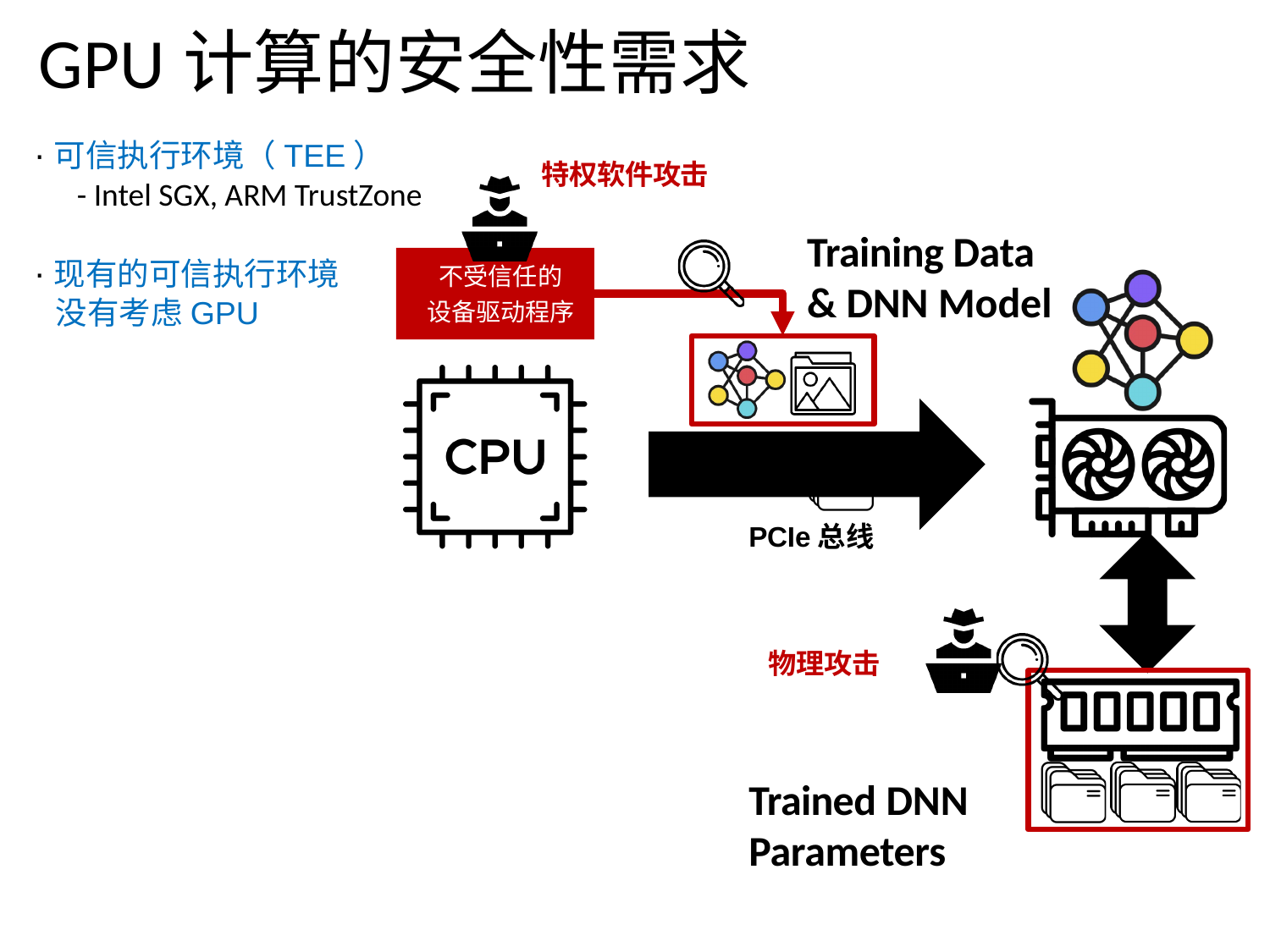

GPU计算的安全性需求
·可信执行环境（TEE）
      - Intel SGX, ARM TrustZone

·现有的可信执行环境
  没有考虑GPU
特权软件攻击

Training Data  & DNN Model

不受信任的
设备驱动程序

PCIe总线

  物理攻击

Trained DNN  Parameters